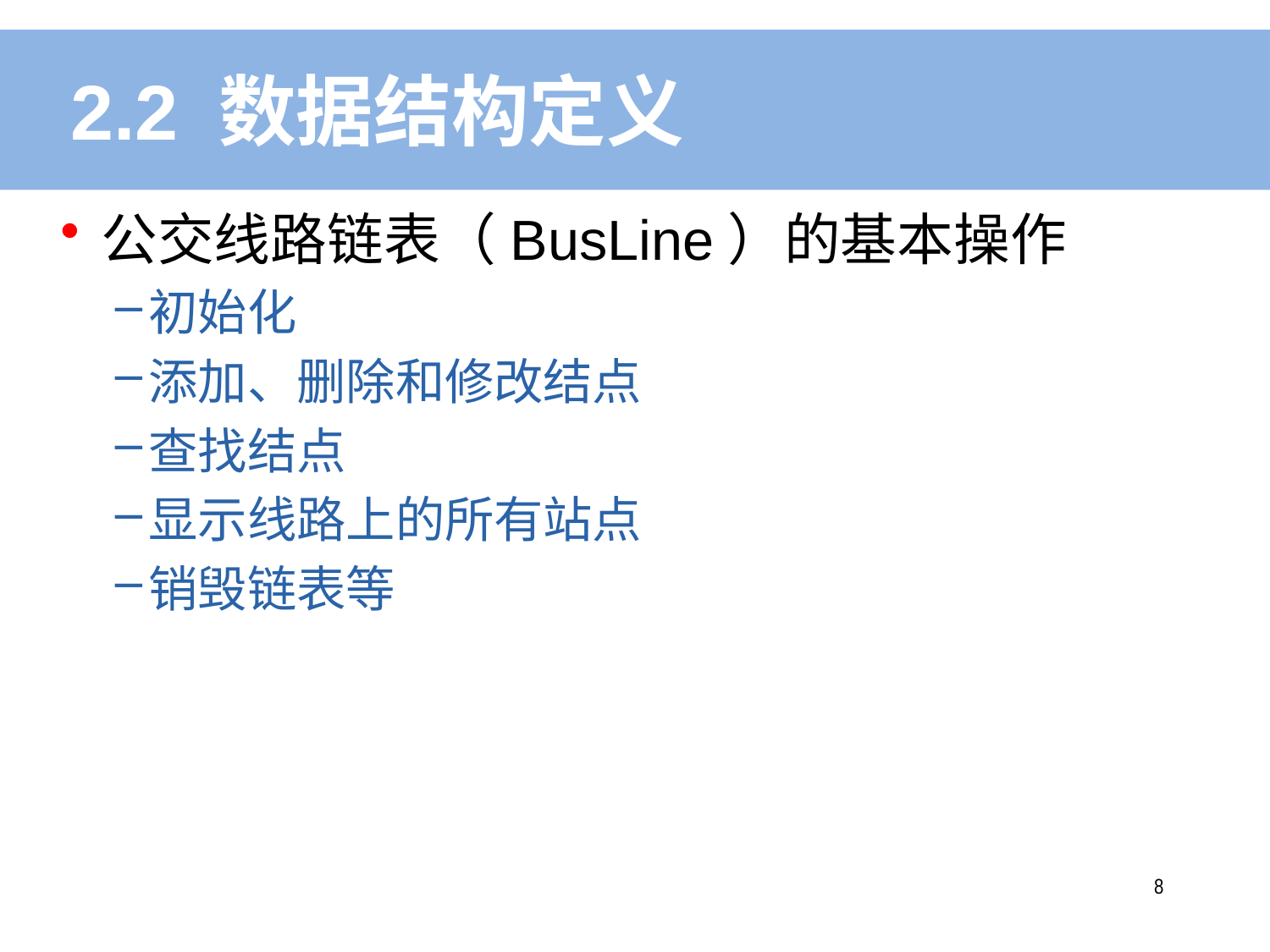

# 2.2 数据结构定义
公交线路链表（BusLine）的基本操作
初始化
添加、删除和修改结点
查找结点
显示线路上的所有站点
销毁链表等

8